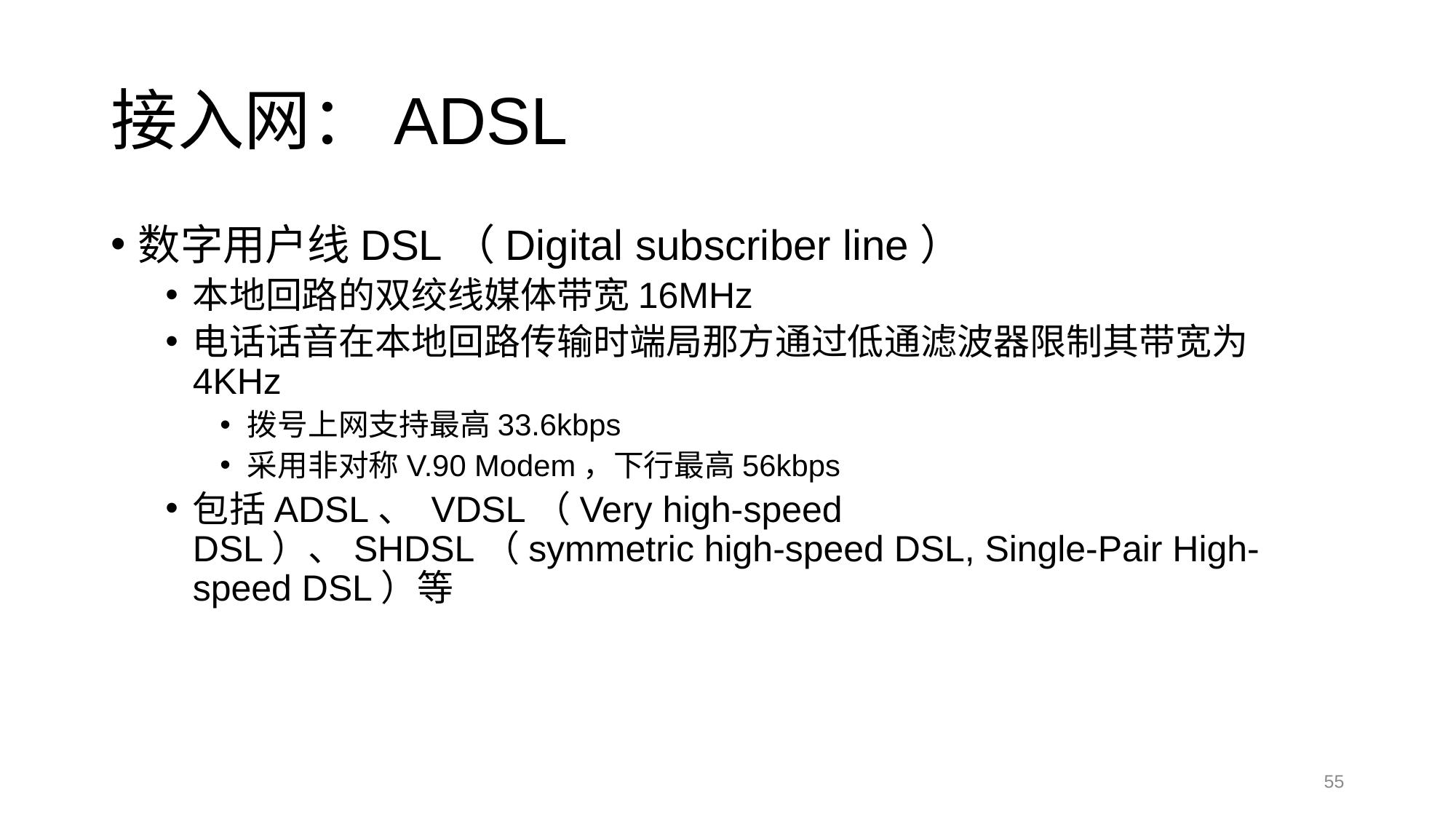

# 接入网：ADSL
数字用户线DSL（Digital subscriber line）
本地回路的双绞线媒体带宽16MHz
电话话音在本地回路传输时端局那方通过低通滤波器限制其带宽为4KHz
拨号上网支持最高33.6kbps
采用非对称V.90 Modem，下行最高56kbps
包括ADSL、 VDSL（Very high-speed DSL）、SHDSL（symmetric high-speed DSL, Single-Pair High-speed DSL）等

55